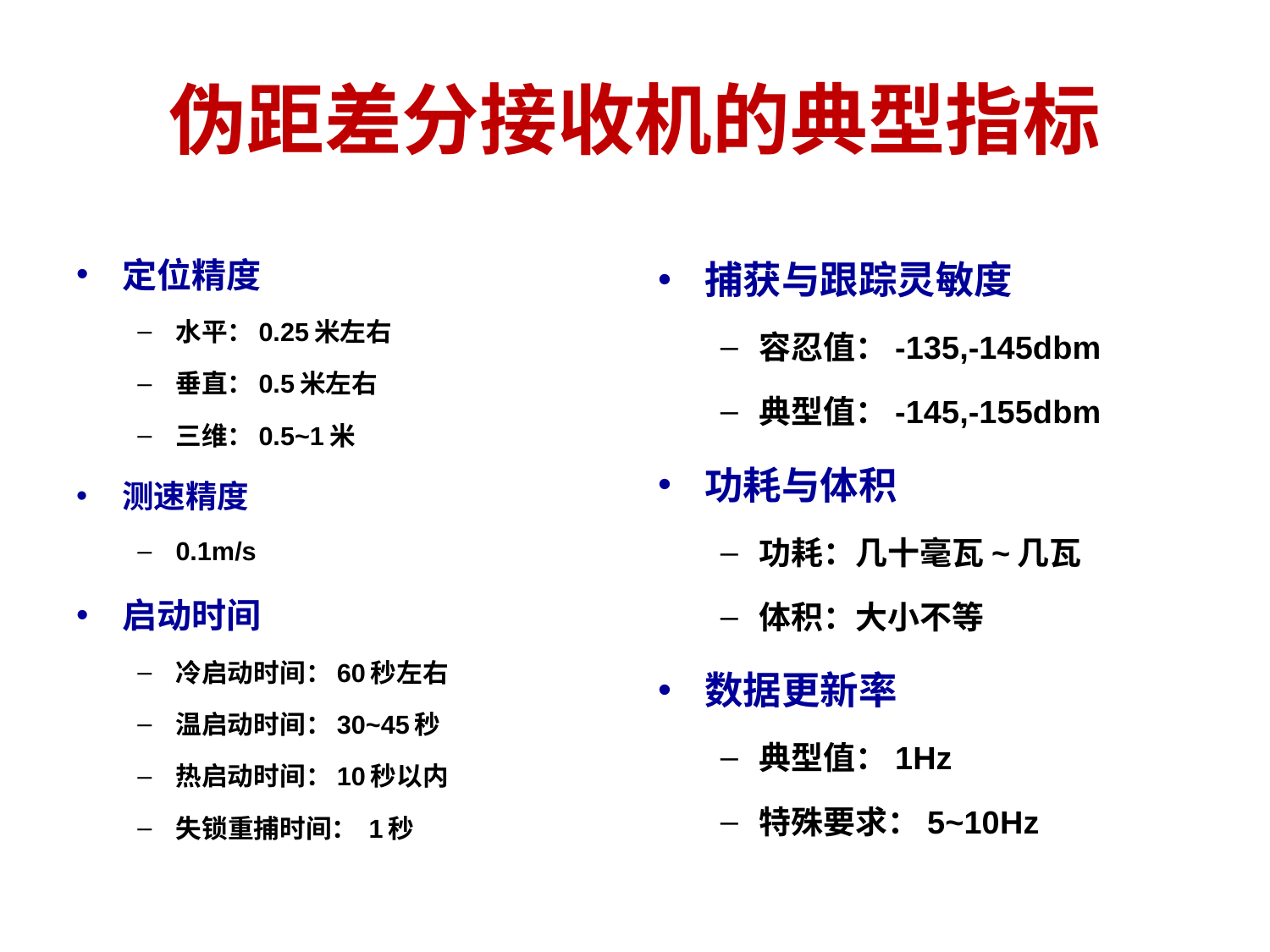

# 伪距差分接收机的典型指标
定位精度
水平：0.25米左右
垂直：0.5米左右
三维：0.5~1米
测速精度
0.1m/s
启动时间
冷启动时间：60秒左右
温启动时间：30~45秒
热启动时间：10秒以内
失锁重捕时间： 1秒

捕获与跟踪灵敏度
容忍值：-135,-145dbm
典型值：-145,-155dbm
功耗与体积
功耗：几十毫瓦~几瓦
体积：大小不等
数据更新率
典型值：1Hz
特殊要求：5~10Hz